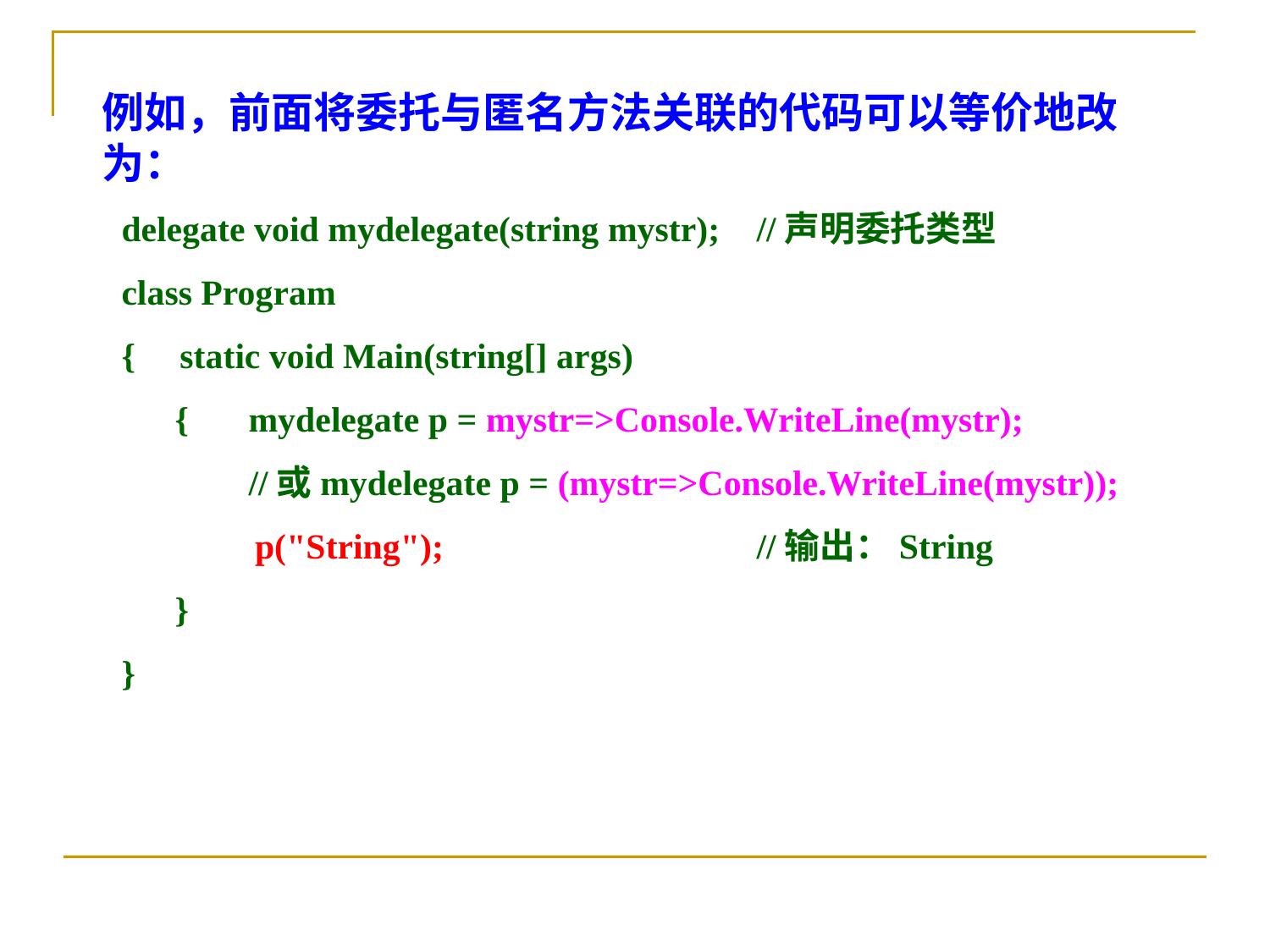

例如，前面将委托与匿名方法关联的代码可以等价地改为：
delegate void mydelegate(string mystr);	//声明委托类型
class Program
{     static void Main(string[] args)
      {	mydelegate p = mystr=>Console.WriteLine(mystr);
	//或mydelegate p = (mystr=>Console.WriteLine(mystr));
               p("String");			//输出：String
      }
}